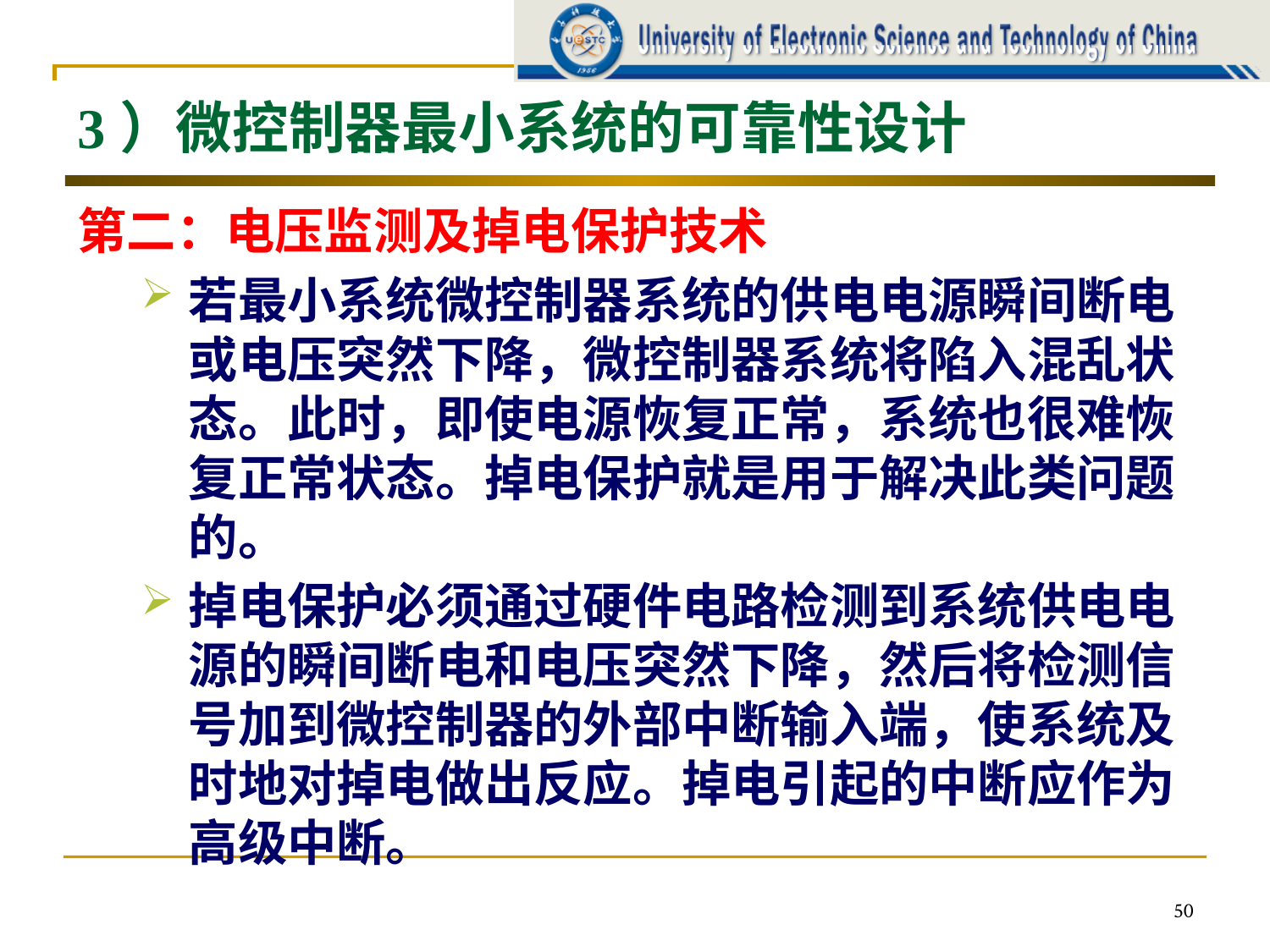

# 3）微控制器最小系统的可靠性设计
第二：电压监测及掉电保护技术
若最小系统微控制器系统的供电电源瞬间断电或电压突然下降，微控制器系统将陷入混乱状态。此时，即使电源恢复正常，系统也很难恢复正常状态。掉电保护就是用于解决此类问题的。
掉电保护必须通过硬件电路检测到系统供电电源的瞬间断电和电压突然下降，然后将检测信号加到微控制器的外部中断输入端，使系统及时地对掉电做出反应。掉电引起的中断应作为高级中断。
50